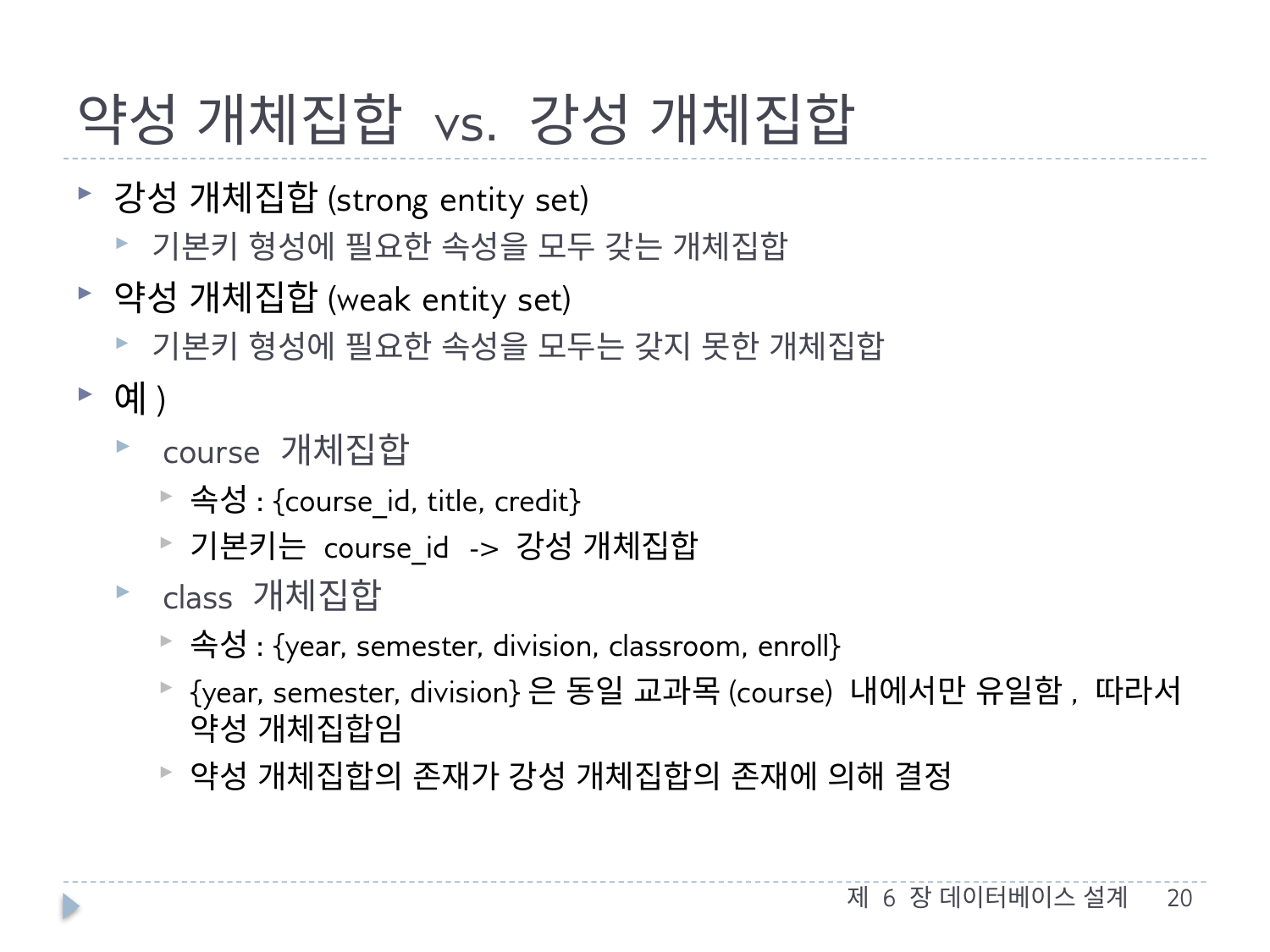

# 약성 개체집합 vs. 강성 개체집합
강성 개체집합(strong entity set)
기본키 형성에 필요한 속성을 모두 갖는 개체집합
약성 개체집합(weak entity set)
기본키 형성에 필요한 속성을 모두는 갖지 못한 개체집합
예)
 course 개체집합
속성: {course_id, title, credit}
기본키는 course_id  -> 강성 개체집합
 class 개체집합
속성: {year, semester, division, classroom, enroll}
{year, semester, division}은 동일 교과목(course) 내에서만 유일함, 따라서 약성 개체집합임
약성 개체집합의 존재가 강성 개체집합의 존재에 의해 결정
제 6 장 데이터베이스 설계
20